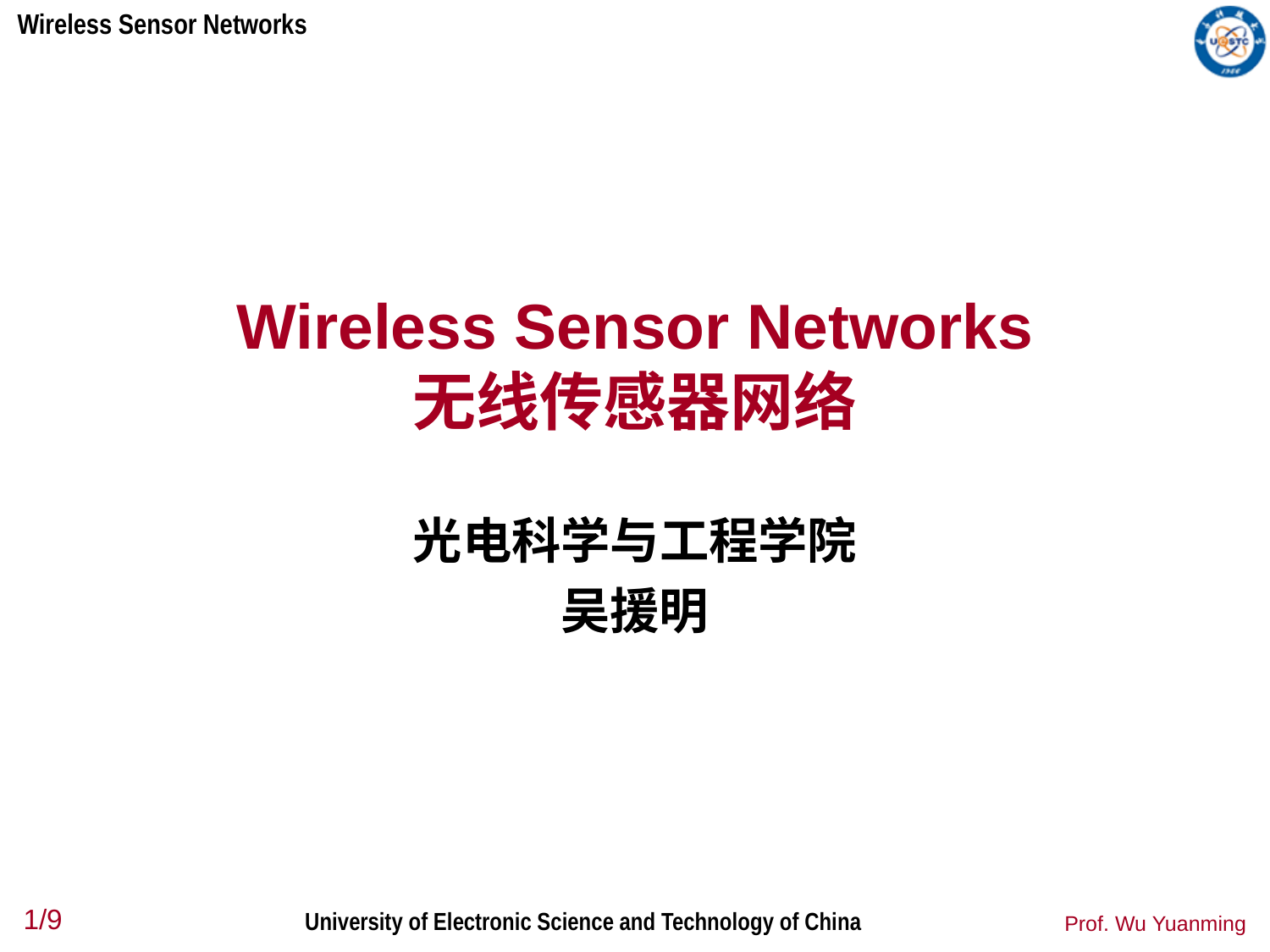

# Wireless Sensor Networks 无线传感器网络
光电科学与工程学院
吴援明
1/9
Prof. Wu Yuanming